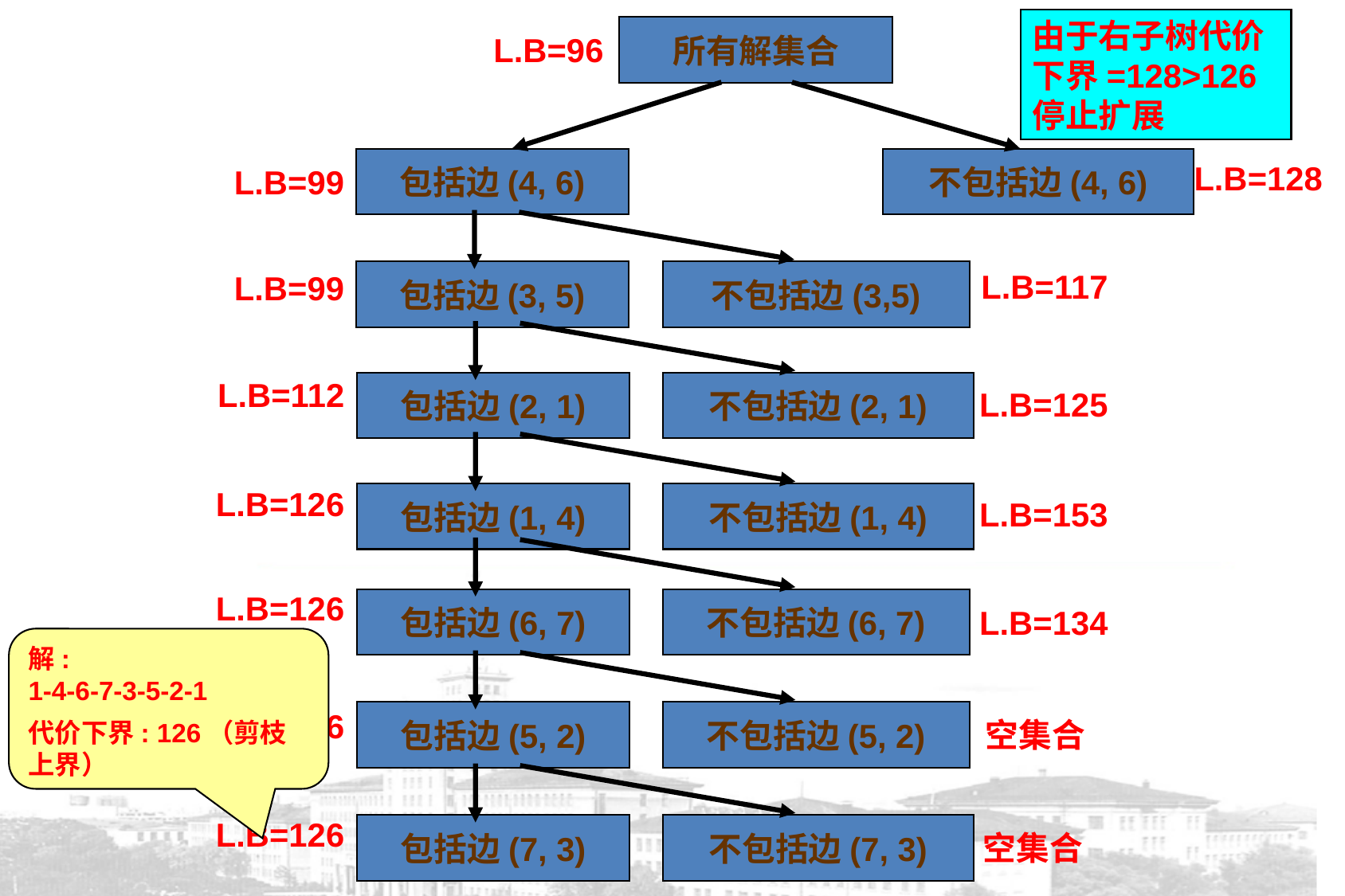

由于右子树代价
下界=128>126
停止扩展
所有解集合

包括边(4, 6)
不包括边(4, 6)
L.B=128
L.B=99

L.B=117
包括边(3, 5)
不包括边(3,5)
L.B=99
L.B=96

L.B=112
包括边(2, 1)
不包括边(2, 1)
L.B=125

L.B=126
包括边(1, 4)
不包括边(1, 4)
L.B=153

L.B=126
包括边(6, 7)
不包括边(6, 7)
L.B=134
解:
1-4-6-7-3-5-2-1

代价下界: 126（剪枝上界）

L.B=126
包括边(5, 2)
不包括边(5, 2)
空集合

L.B=126
包括边(7, 3)
不包括边(7, 3)
空集合